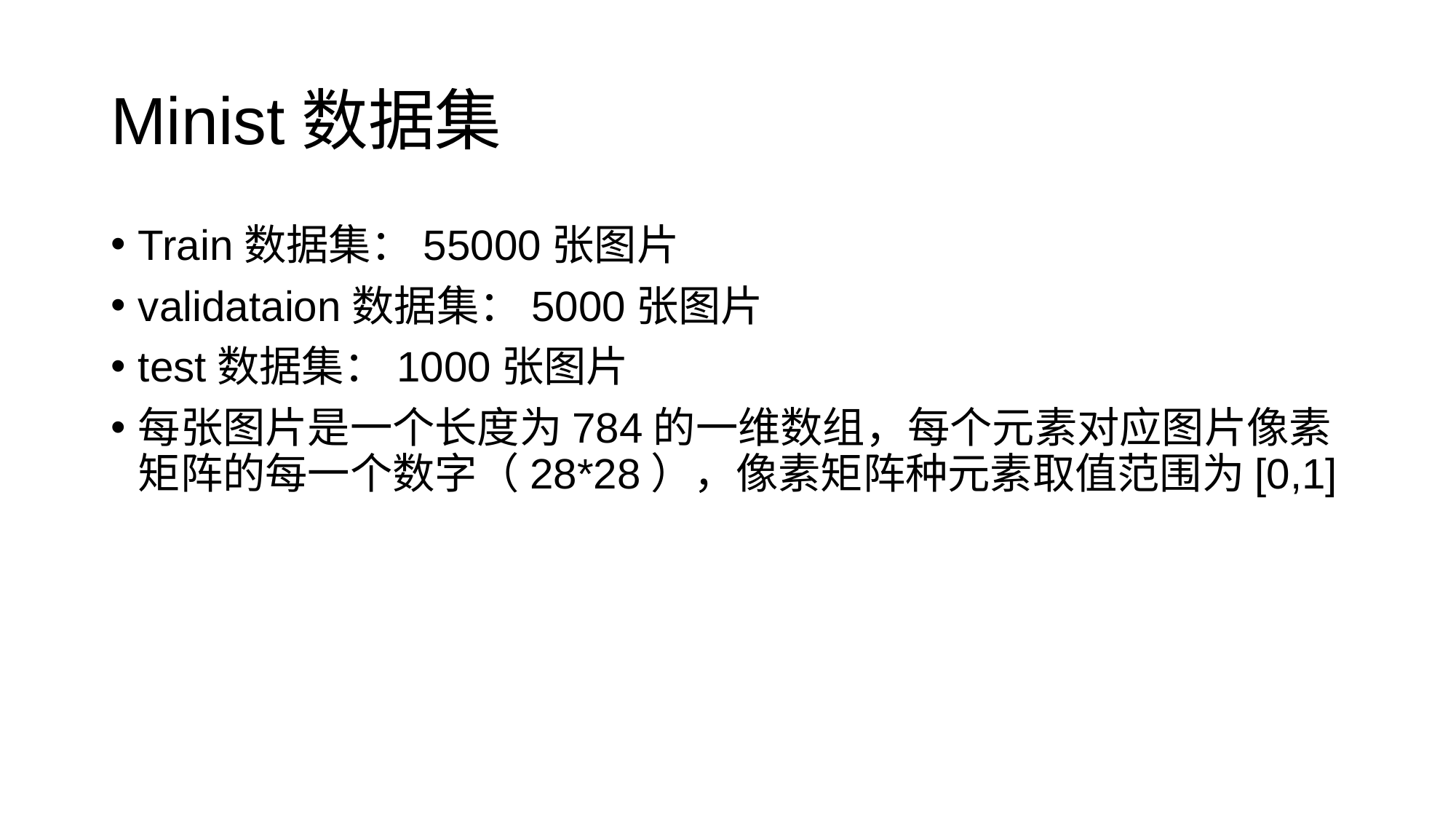

# Minist数据集
Train数据集：55000张图片
validataion数据集：5000张图片
test数据集：1000张图片
每张图片是一个长度为784的一维数组，每个元素对应图片像素矩阵的每一个数字（28*28），像素矩阵种元素取值范围为[0,1]